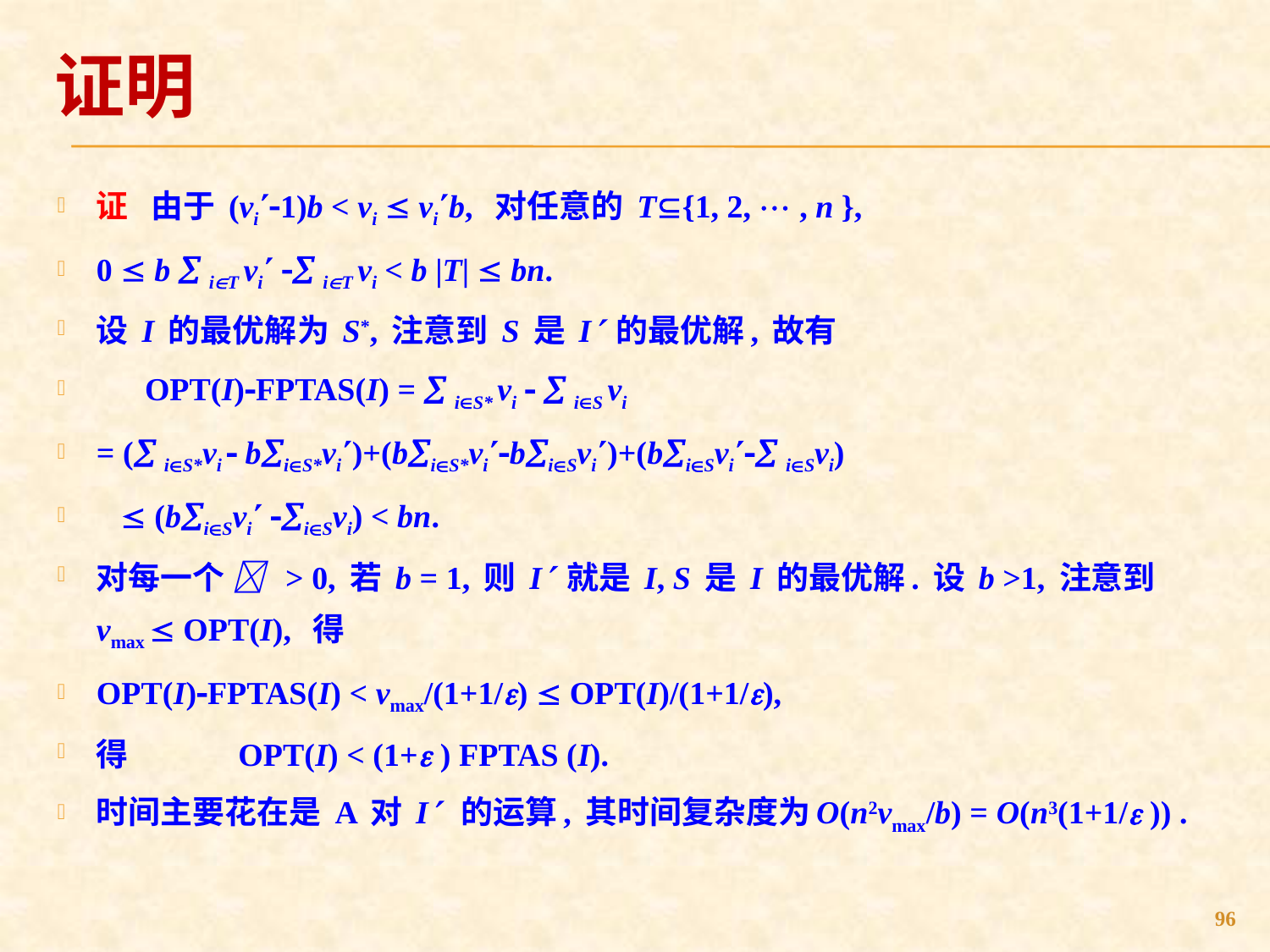

# 证明
证   由于 (vi′−1)b < vi ≤ vi′b,  对任意的 T⊆{1, 2, … , n },
0 ≤ b ∑ i∈T vi′ −∑ i∈T vi < b |T| ≤ bn.
设 I 的最优解为 S*, 注意到 S 是 I′ 的最优解, 故有
      OPT(I)−FPTAS(I) = ∑ i∈S* vi − ∑ i∈S vi
= (∑ i∈S*vi − b∑i∈S*vi′)+(b∑i∈S*vi′−b∑i∈Svi′)+(b∑i∈Svi′−∑ i∈Svi)
   ≤ (b∑i∈Svi′ −∑i∈Svi) < bn.
对每一个 ε  > 0, 若 b = 1, 则 I′ 就是 I, S 是 I 的最优解. 设 b >1, 注意到 vmax ≤ OPT(I),  得
OPT(I)−FPTAS(I) < vmax/(1+1/ε) ≤ OPT(I)/(1+1/ε),
得              OPT(I) < (1+ε ) FPTAS (I).
时间主要花在是 A 对 I′  的运算, 其时间复杂度为O(n2vmax/b) = O(n3(1+1/ε )) .
96